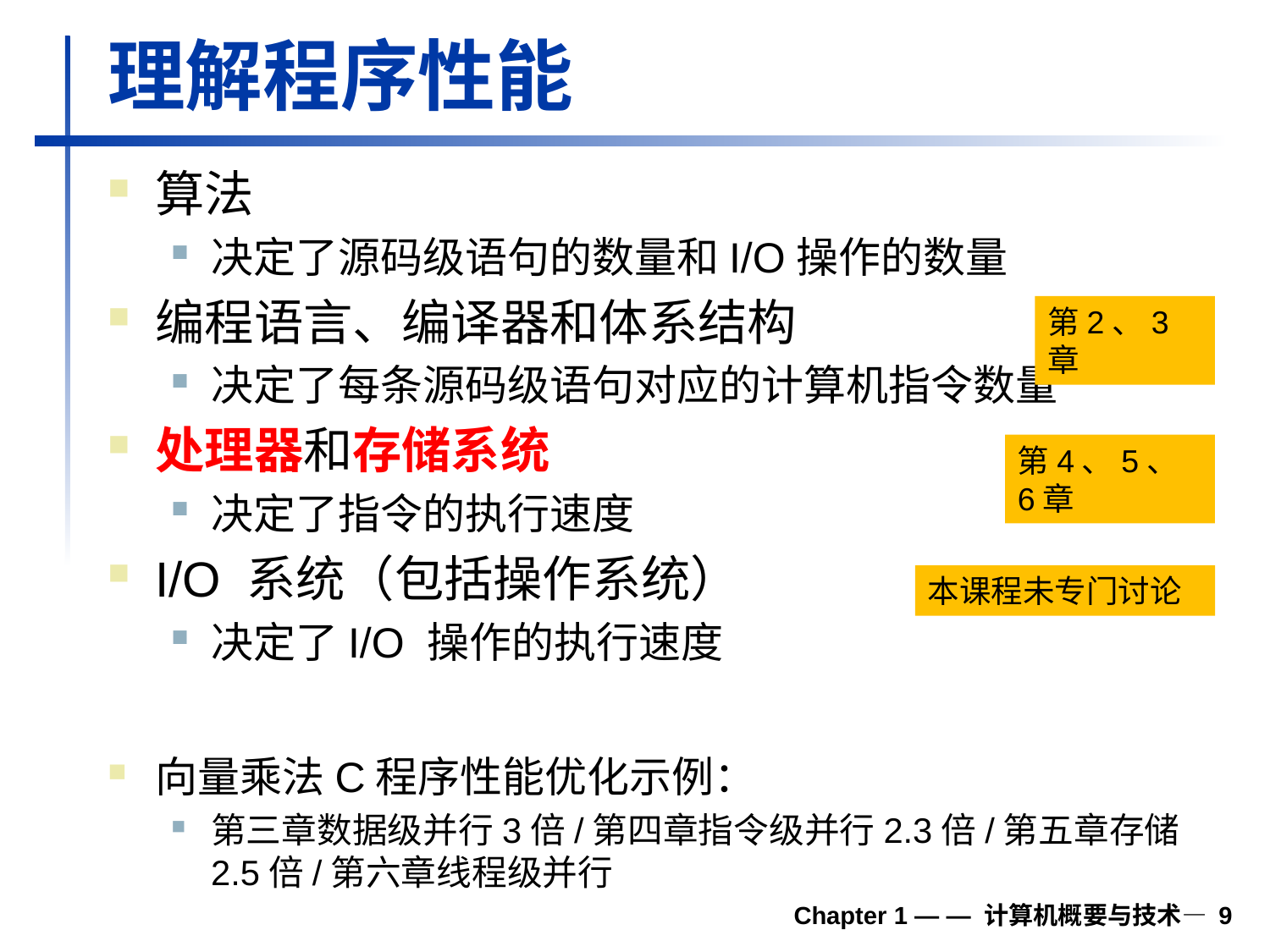

# 理解程序性能
算法
决定了源码级语句的数量和I/O操作的数量
编程语言、编译器和体系结构
决定了每条源码级语句对应的计算机指令数量
处理器和存储系统
决定了指令的执行速度
I/O 系统（包括操作系统）
决定了I/O 操作的执行速度

向量乘法C程序性能优化示例：
第三章数据级并行3倍/第四章指令级并行2.3倍/第五章存储2.5倍/第六章线程级并行
第2、3章
第4、5、6章
本课程未专门讨论
Chapter 1 — — 计算机概要与技术— 9